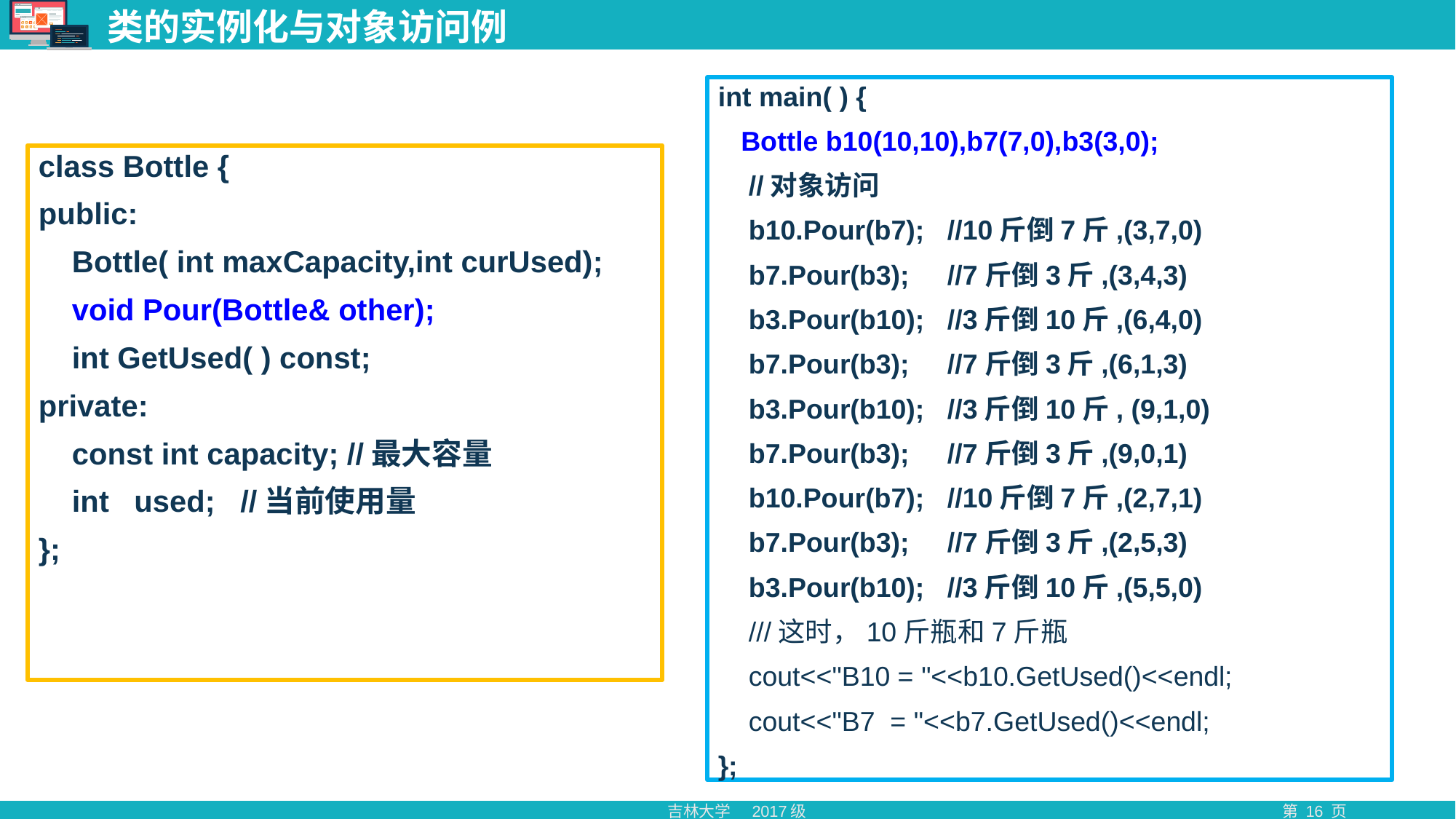

# 类的实例化与对象访问例
int main( ) {
   Bottle b10(10,10),b7(7,0),b3(3,0);
    //对象访问
    b10.Pour(b7);   //10斤倒7斤,(3,7,0)
    b7.Pour(b3);     //7斤倒3斤,(3,4,3)
    b3.Pour(b10);   //3斤倒10斤,(6,4,0)
    b7.Pour(b3);     //7斤倒3斤,(6,1,3)
    b3.Pour(b10);   //3斤倒10斤, (9,1,0)
    b7.Pour(b3);     //7斤倒3斤,(9,0,1)
    b10.Pour(b7);   //10斤倒7斤,(2,7,1)
    b7.Pour(b3);     //7斤倒3斤,(2,5,3)
    b3.Pour(b10);   //3斤倒10斤,(5,5,0)
    ///这时，10斤瓶和7斤瓶
    cout<<"B10 = "<<b10.GetUsed()<<endl;
    cout<<"B7  = "<<b7.GetUsed()<<endl;
};
class Bottle {
public:
    Bottle( int maxCapacity,int curUsed);
    void Pour(Bottle& other);
    int GetUsed( ) const;
private:
    const int capacity; //最大容量
    int   used;   //当前使用量
};